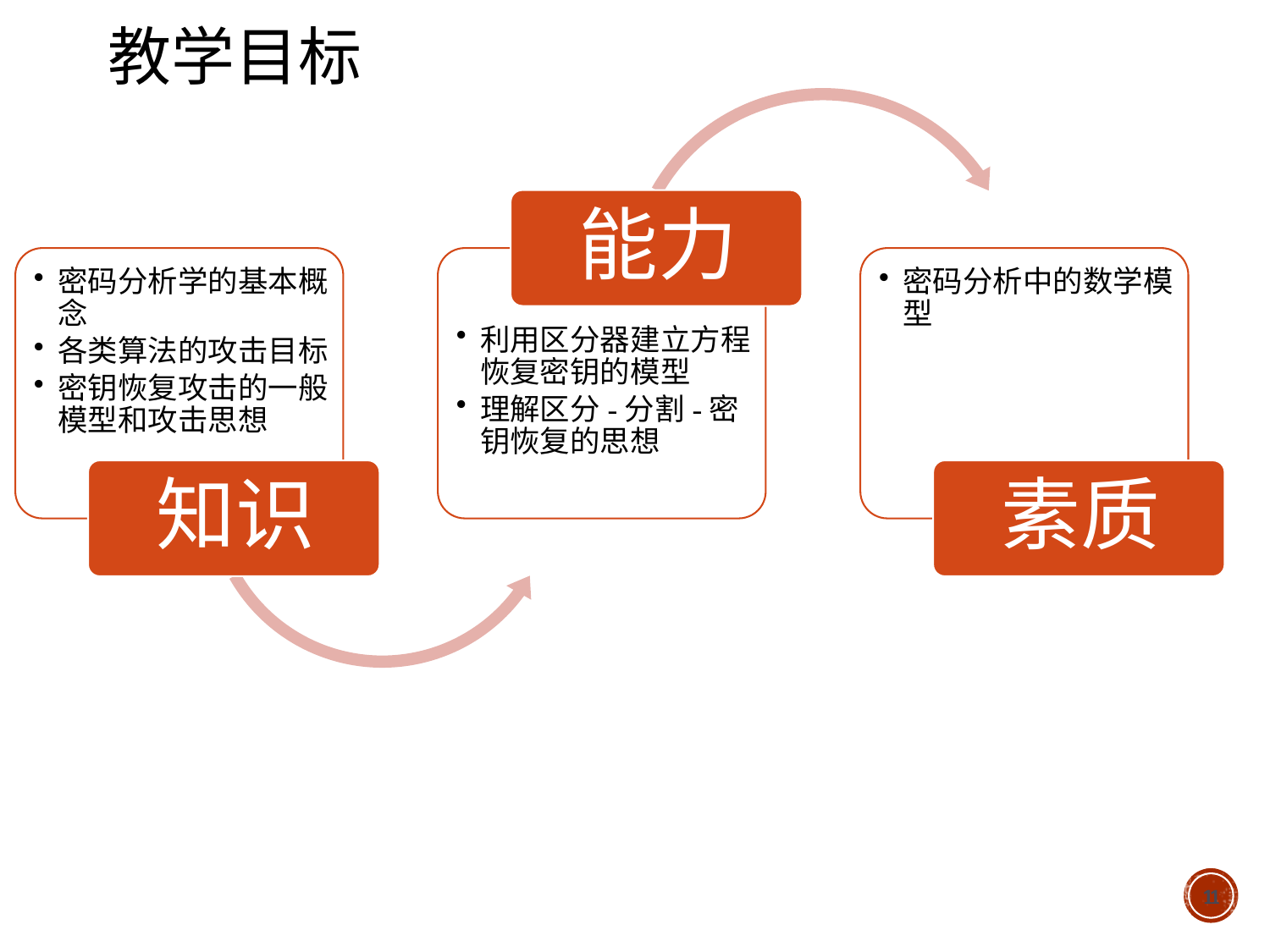

# 教学目标
密码分析学的基本概念
各类算法的攻击目标
密钥恢复攻击的一般模型和攻击思想
知识
利用区分器建立方程恢复密钥的模型
理解区分-分割-密钥恢复的思想
能力
密码分析中的数学模型
素质

11